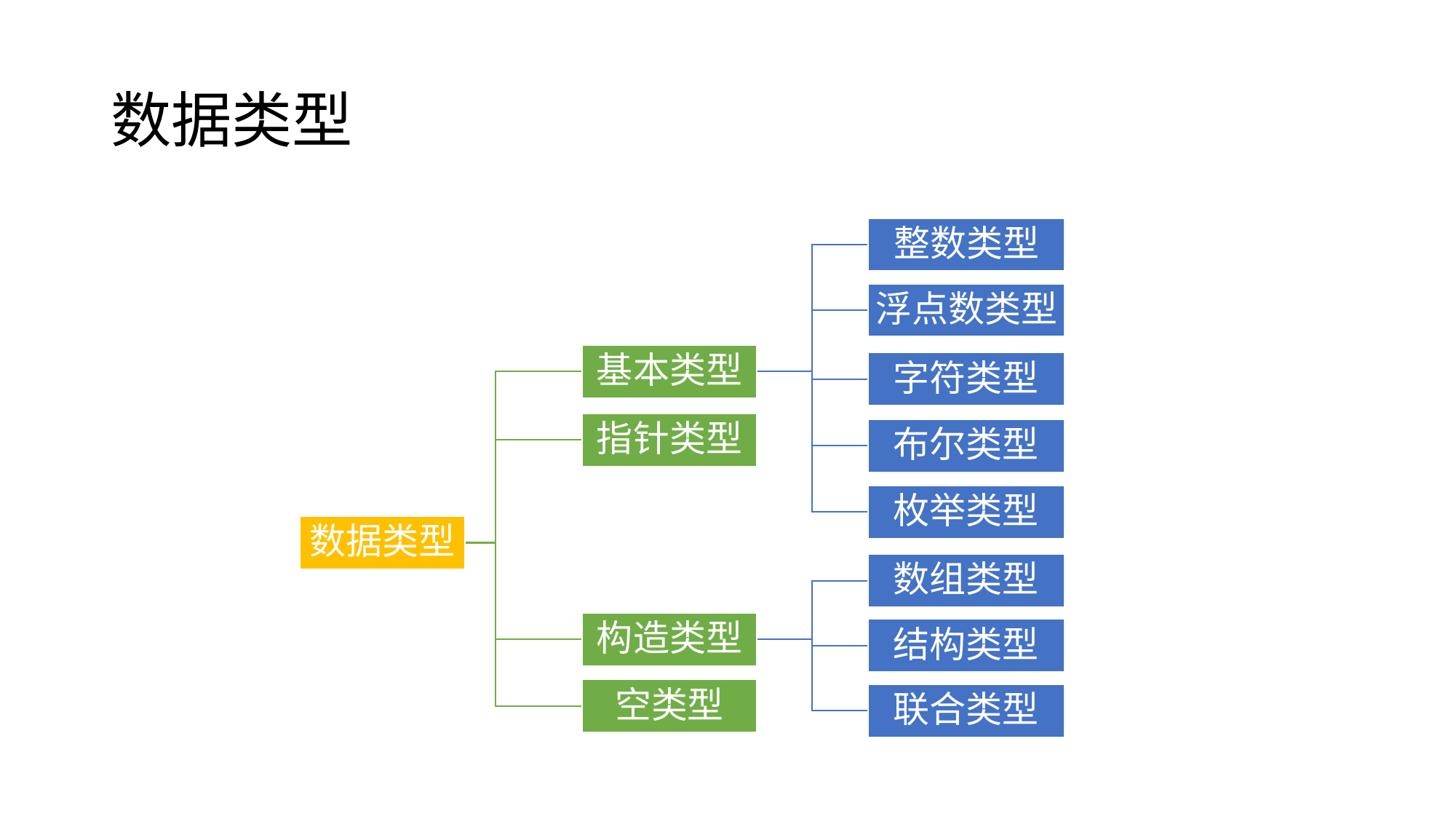

# 数据类型

数据类型
基本类型
整数类型
浮点数类型
字符类型
布尔类型
枚举类型
指针类型
构造类型
数组类型
结构类型
联合类型
空类型